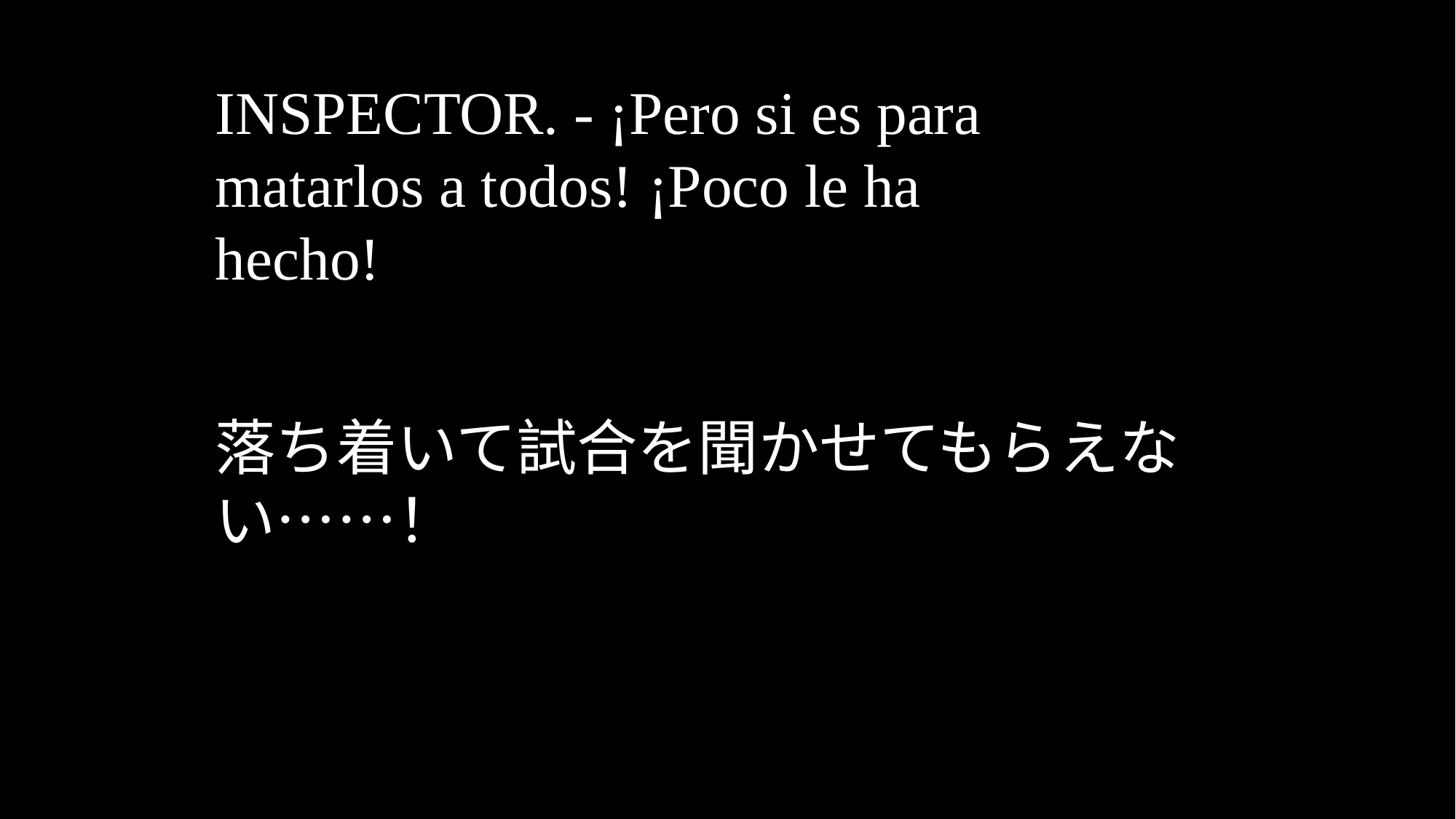

INSPECTOR. - ¡Pero si es para matarlos a todos! ¡Poco le ha hecho!

落ち着いて試合を聞かせてもらえない⋯⋯！